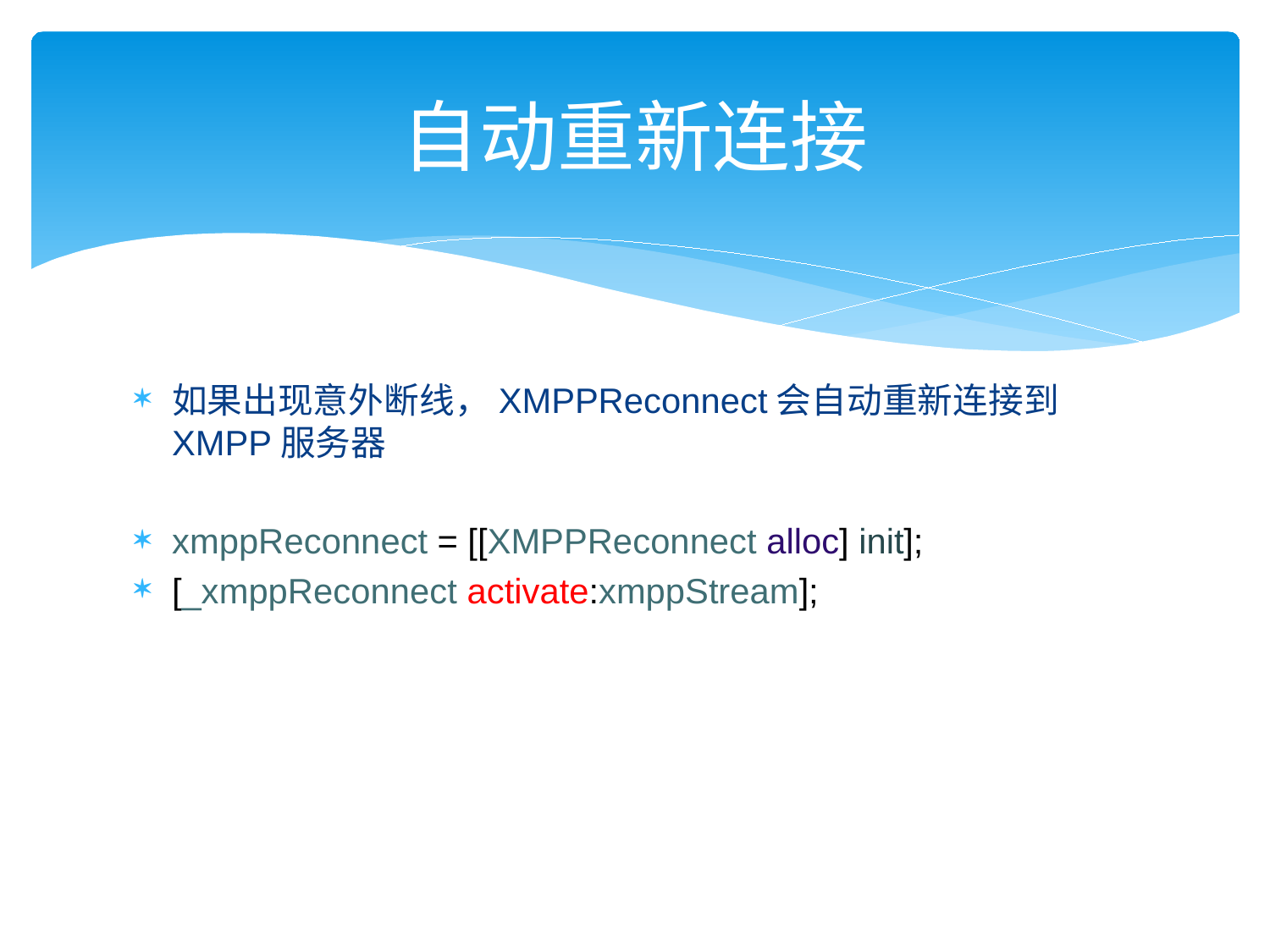

# 自动重新连接
如果出现意外断线，XMPPReconnect会自动重新连接到XMPP服务器

xmppReconnect = [[XMPPReconnect alloc] init];
[_xmppReconnect activate:xmppStream];